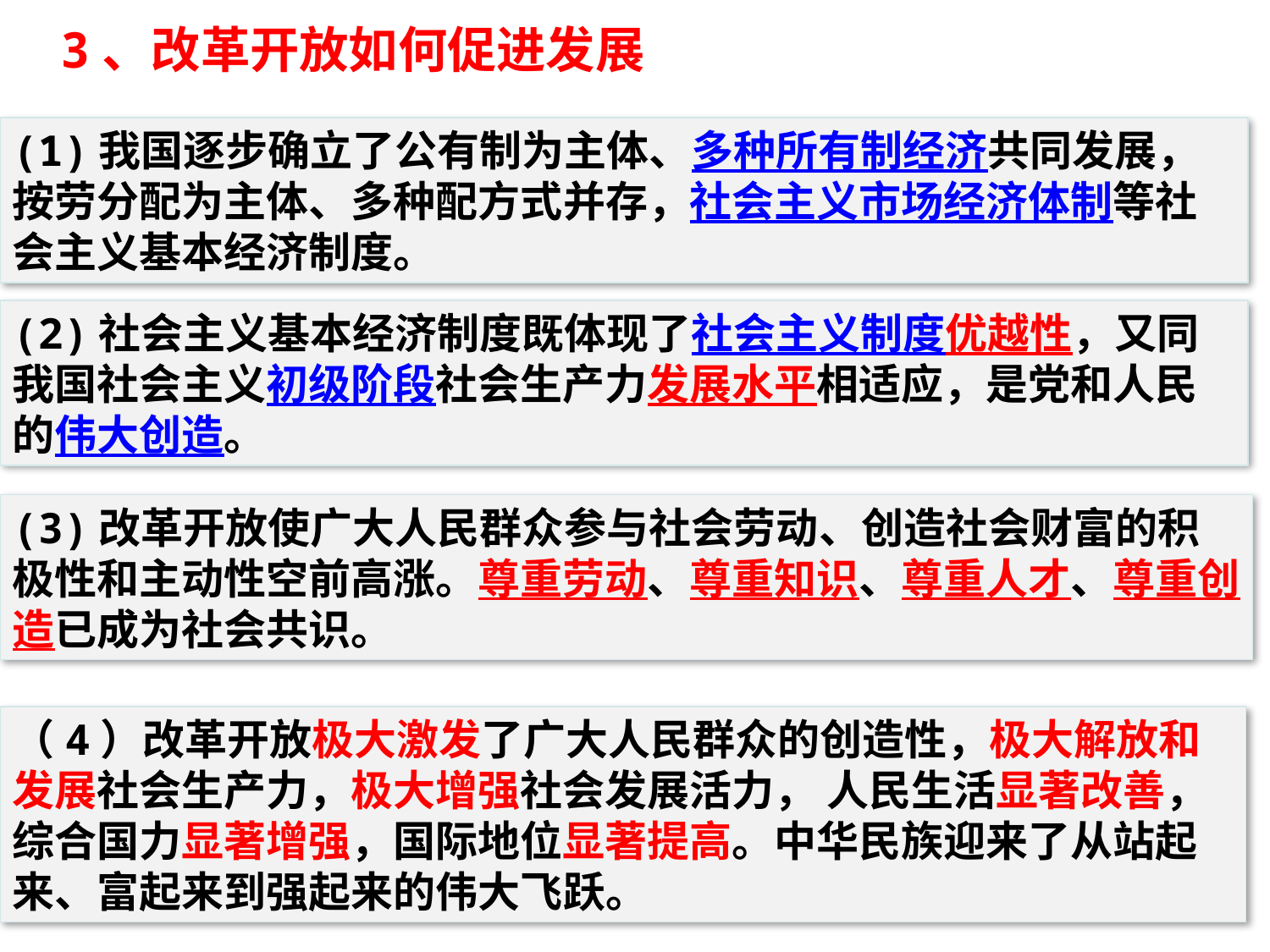

3、改革开放如何促进发展
(1)我国逐步确立了公有制为主体、多种所有制经济共同发展，按劳分配为主体、多种配方式并存，社会主义市场经济体制等社会主义基本经济制度。
(2)社会主义基本经济制度既体现了社会主义制度优越性，又同我国社会主义初级阶段社会生产力发展水平相适应，是党和人民的伟大创造。
(3)改革开放使广大人民群众参与社会劳动、创造社会财富的积极性和主动性空前高涨。尊重劳动、尊重知识、尊重人才、尊重创造已成为社会共识。
（4）改革开放极大激发了广大人民群众的创造性，极大解放和发展社会生产力，极大增强社会发展活力， 人民生活显著改善，综合国力显著增强，国际地位显著提高。中华民族迎来了从站起来、富起来到强起来的伟大飞跃。